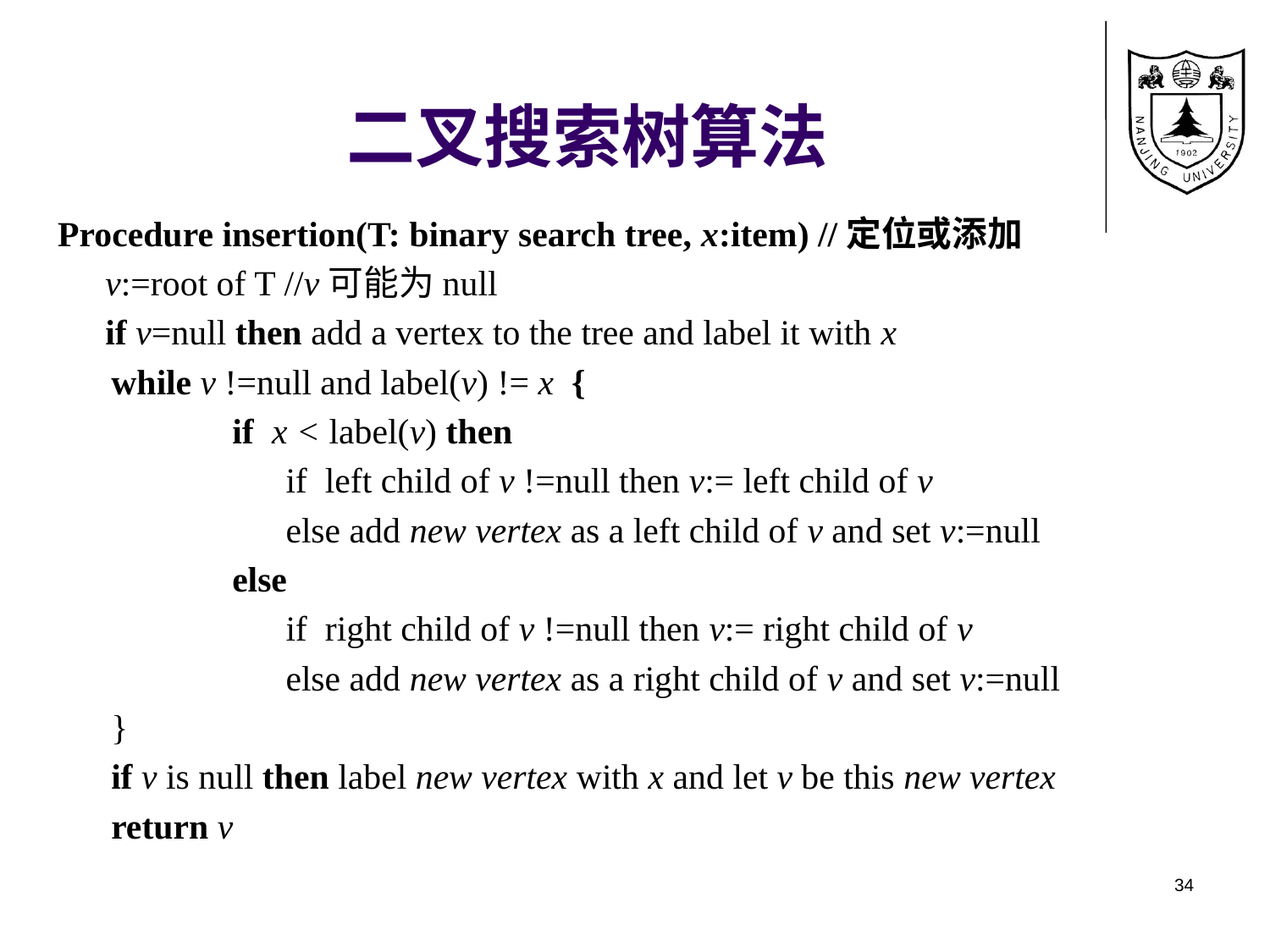

# 二叉搜索树算法
Procedure insertion(T: binary search tree, x:item) //定位或添加
	v:=root of T //v可能为null
	if v=null then add a vertex to the tree and label it with x
      while v !=null and label(v) != x  {
		if  x < label(v) then
		      if  left child of v !=null then v:= left child of v
		      else add new vertex as a left child of v and set v:=null
		else
		      if  right child of v !=null then v:= right child of v
		      else add new vertex as a right child of v and set v:=null
      }
      if v is null then label new vertex with x and let v be this new vertex
      return v

34